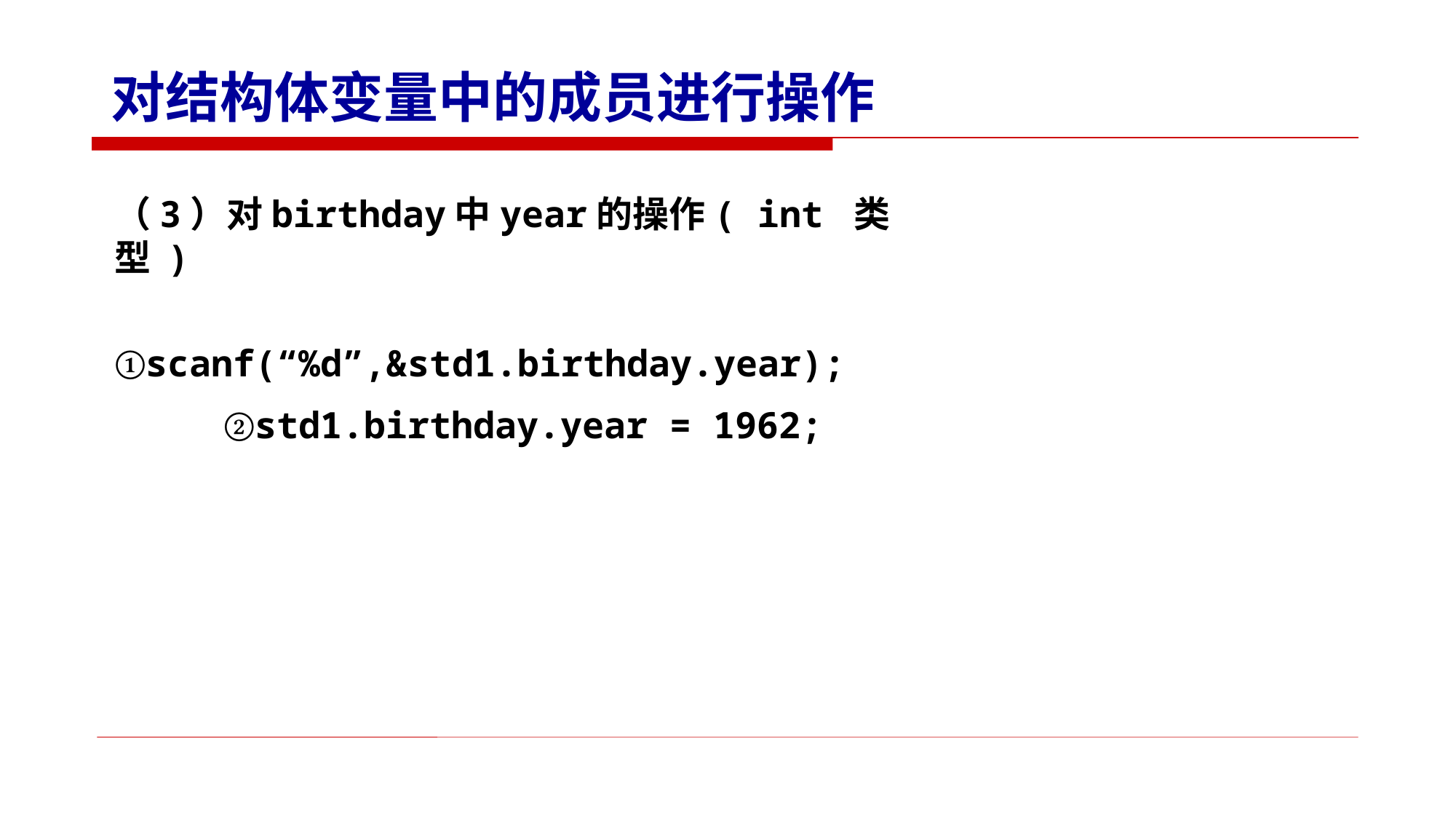

对结构体变量中的成员进行操作
（3）对birthday中year的操作( int 类型 )
	①scanf(“%d”,&std1.birthday.year);
	②std1.birthday.year = 1962;